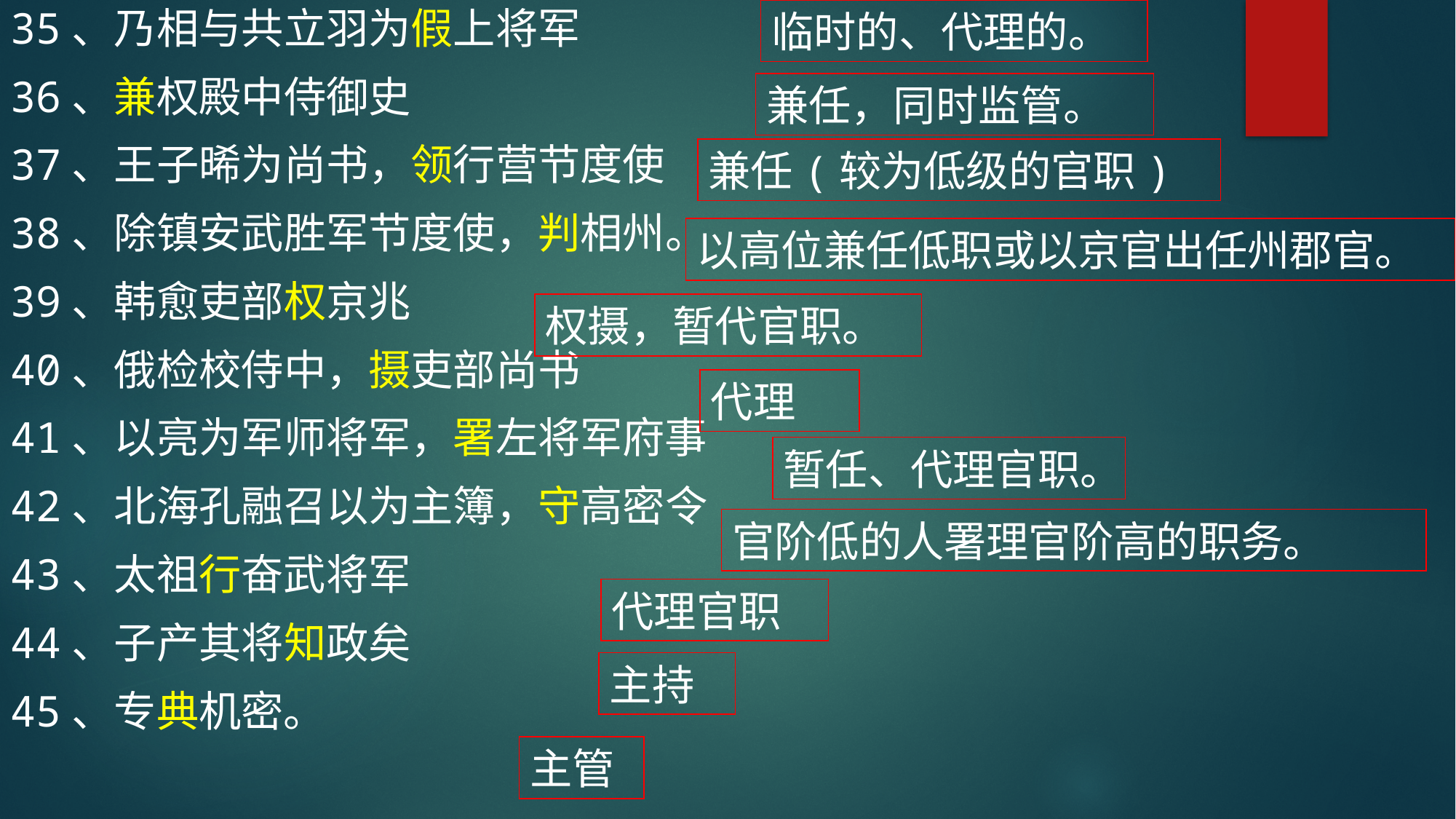

35、乃相与共立羽为假上将军
36、兼权殿中侍御史
37、王子晞为尚书，领行营节度使
38、除镇安武胜军节度使，判相州。
39、韩愈吏部权京兆
40、俄检校侍中，摄吏部尚书
41、以亮为军师将军，署左将军府事
42、北海孔融召以为主簿，守高密令
43、太祖行奋武将军
44、子产其将知政矣
45、专典机密。
临时的、代理的。
兼任，同时监管。
兼任(较为低级的官职)
以高位兼任低职或以京官出任州郡官。
权摄，暂代官职。
代理
暂任、代理官职。
官阶低的人署理官阶高的职务。
代理官职
主持
主管